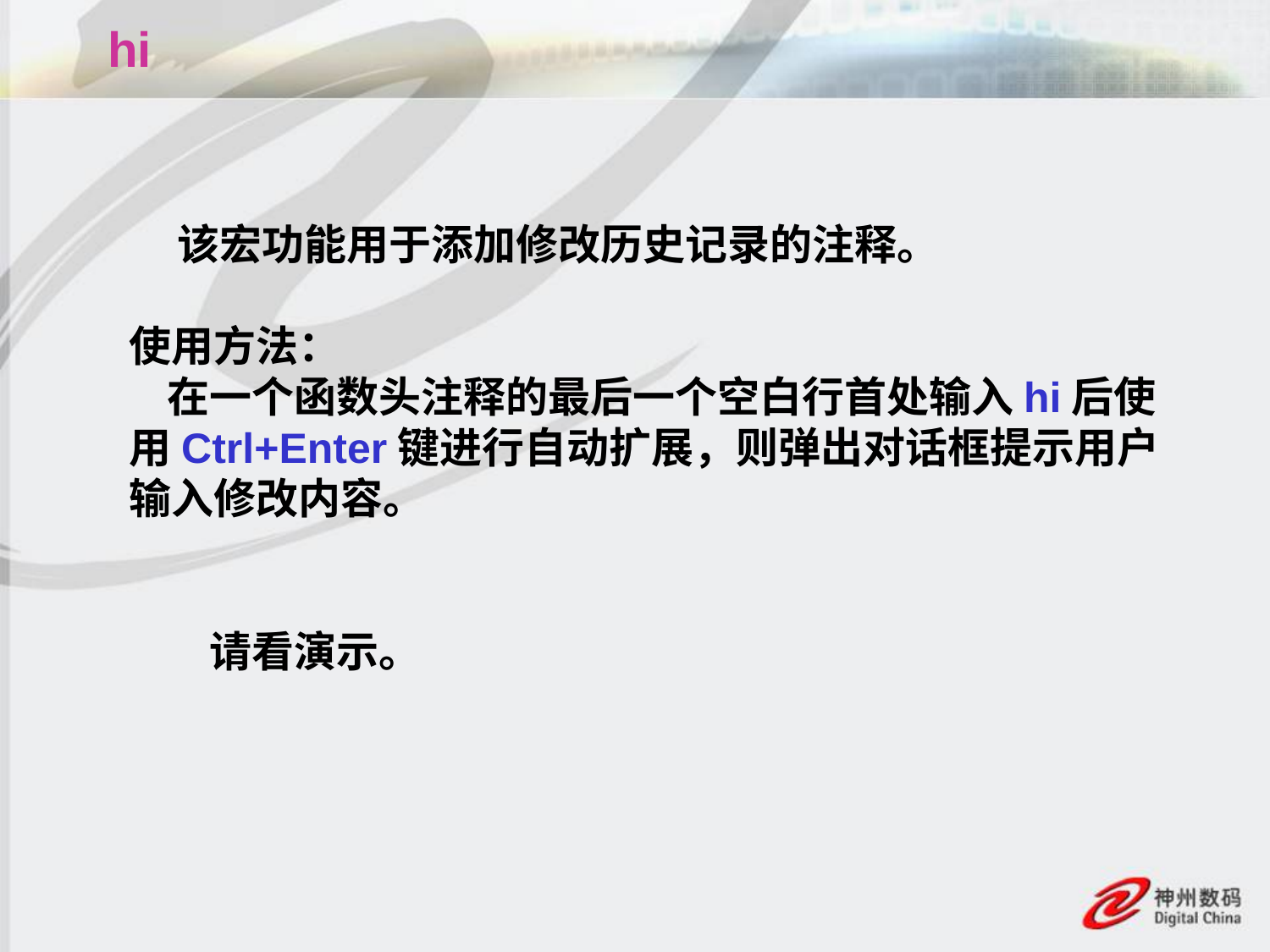

# hi
    该宏功能用于添加修改历史记录的注释。
使用方法：
    在一个函数头注释的最后一个空白行首处输入hi后使用Ctrl+Enter键进行自动扩展，则弹出对话框提示用户输入修改内容。
   请看演示。